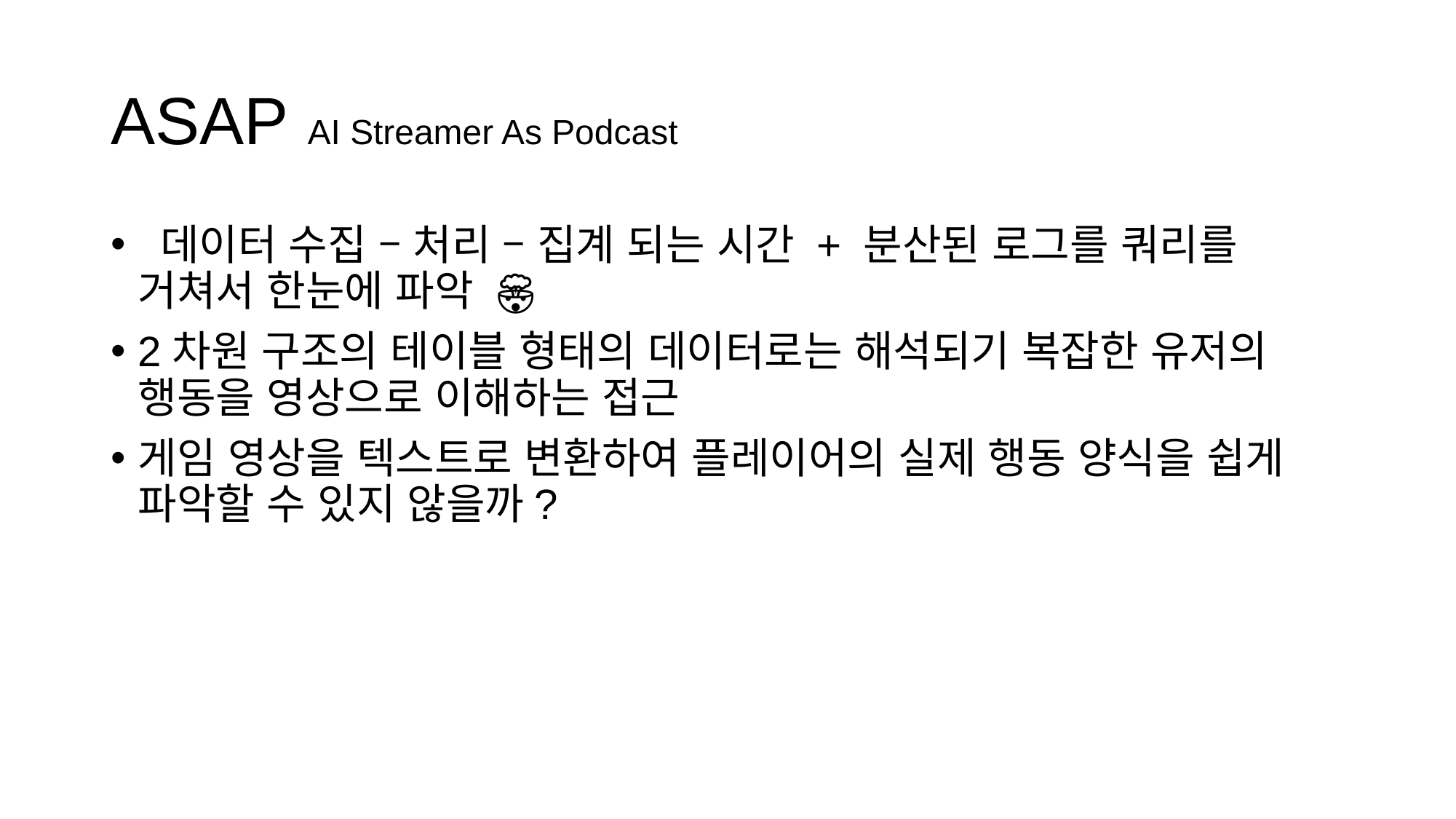

# ASAP AI Streamer As Podcast
 데이터 수집 – 처리 – 집계 되는 시간 + 분산된 로그를 쿼리를 거쳐서 한눈에 파악  🤯
2차원 구조의 테이블 형태의 데이터로는 해석되기 복잡한 유저의 행동을 영상으로 이해하는 접근
게임 영상을 텍스트로 변환하여 플레이어의 실제 행동 양식을 쉽게 파악할 수 있지 않을까?